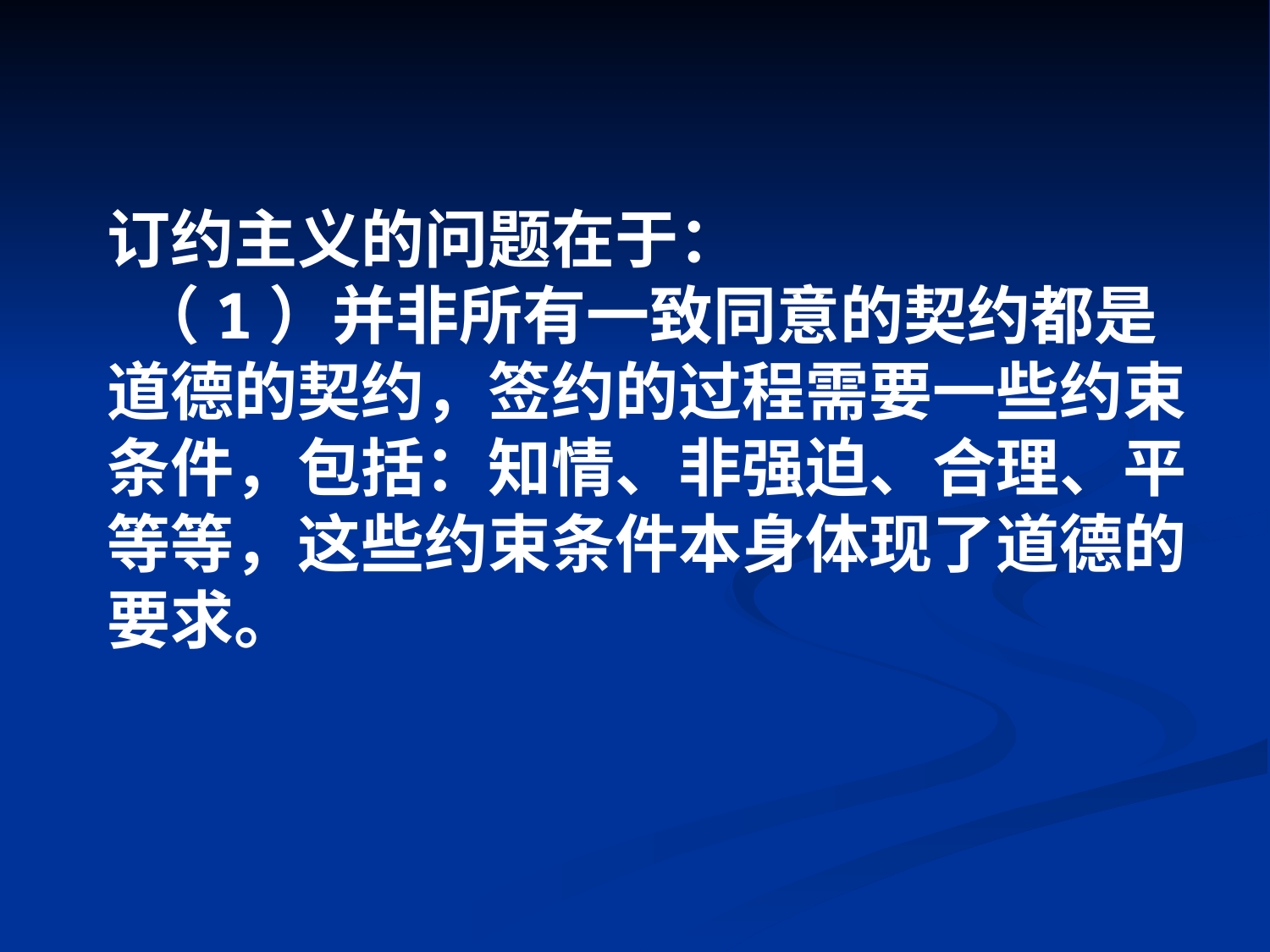

订约主义的问题在于：
 （1）并非所有一致同意的契约都是道德的契约，签约的过程需要一些约束条件，包括：知情、非强迫、合理、平等等，这些约束条件本身体现了道德的要求。